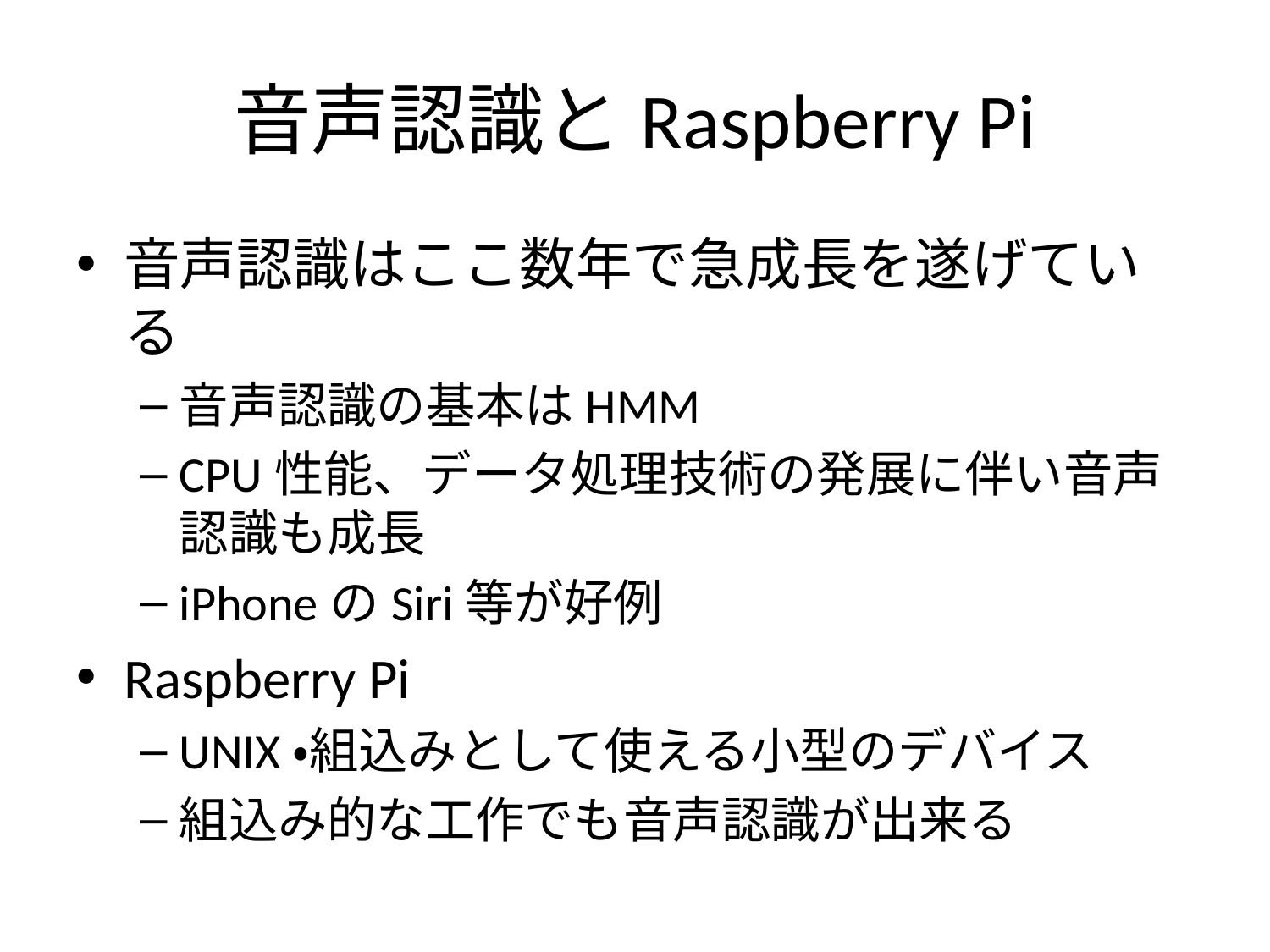

# 音声認識とRaspberry Pi
音声認識はここ数年で急成長を遂げている
音声認識の基本はHMM
CPU性能、データ処理技術の発展に伴い音声認識も成長
iPhoneのSiri等が好例
Raspberry Pi
UNIX・組込みとして使える小型のデバイス
組込み的な工作でも音声認識が出来る